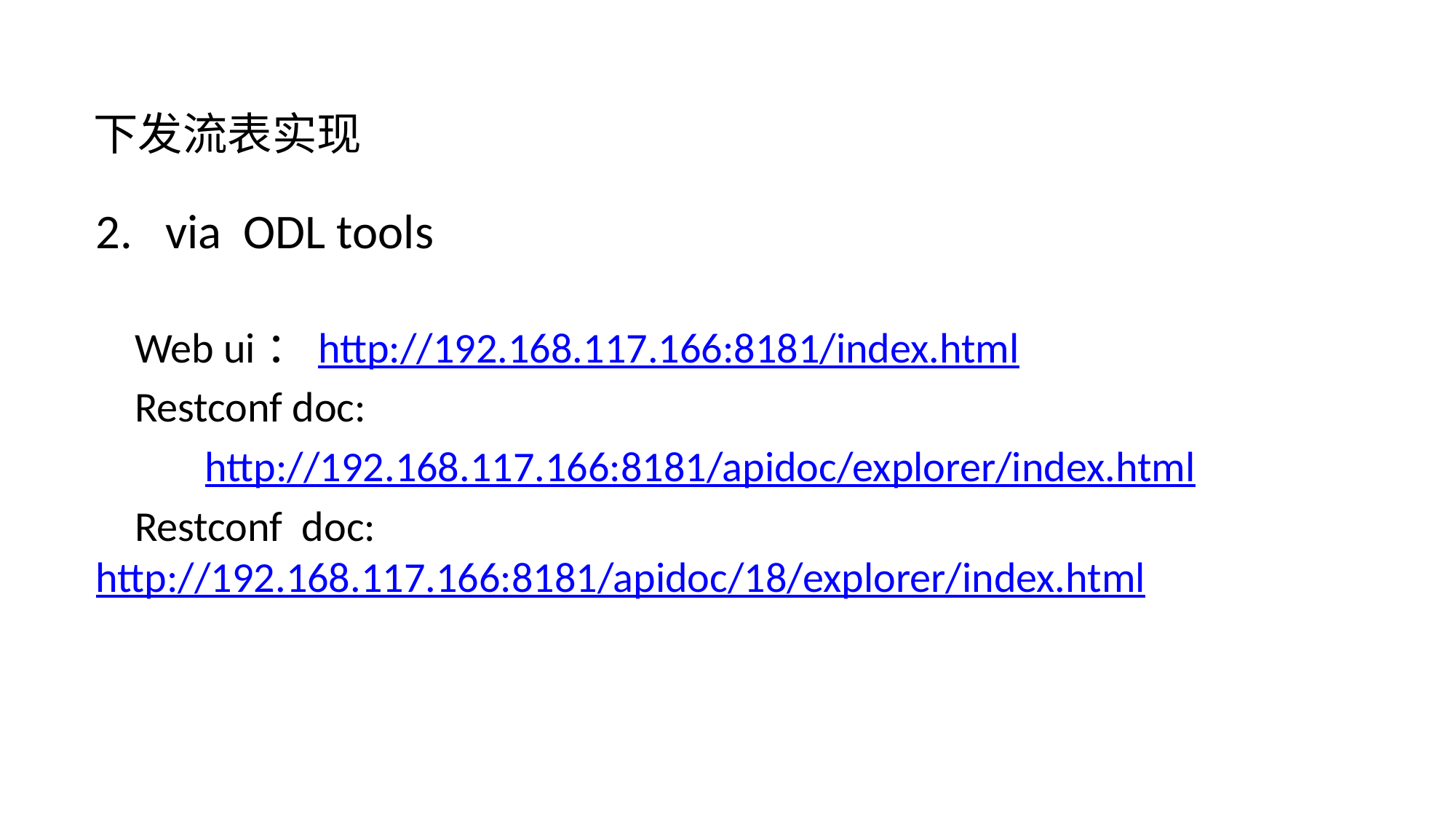

# 下发流表实现
2.   via  ODL tools
    Web ui：http://192.168.117.166:8181/index.html
    Restconf doc:
	http://192.168.117.166:8181/apidoc/explorer/index.html
    Restconf  doc:    	http://192.168.117.166:8181/apidoc/18/explorer/index.html